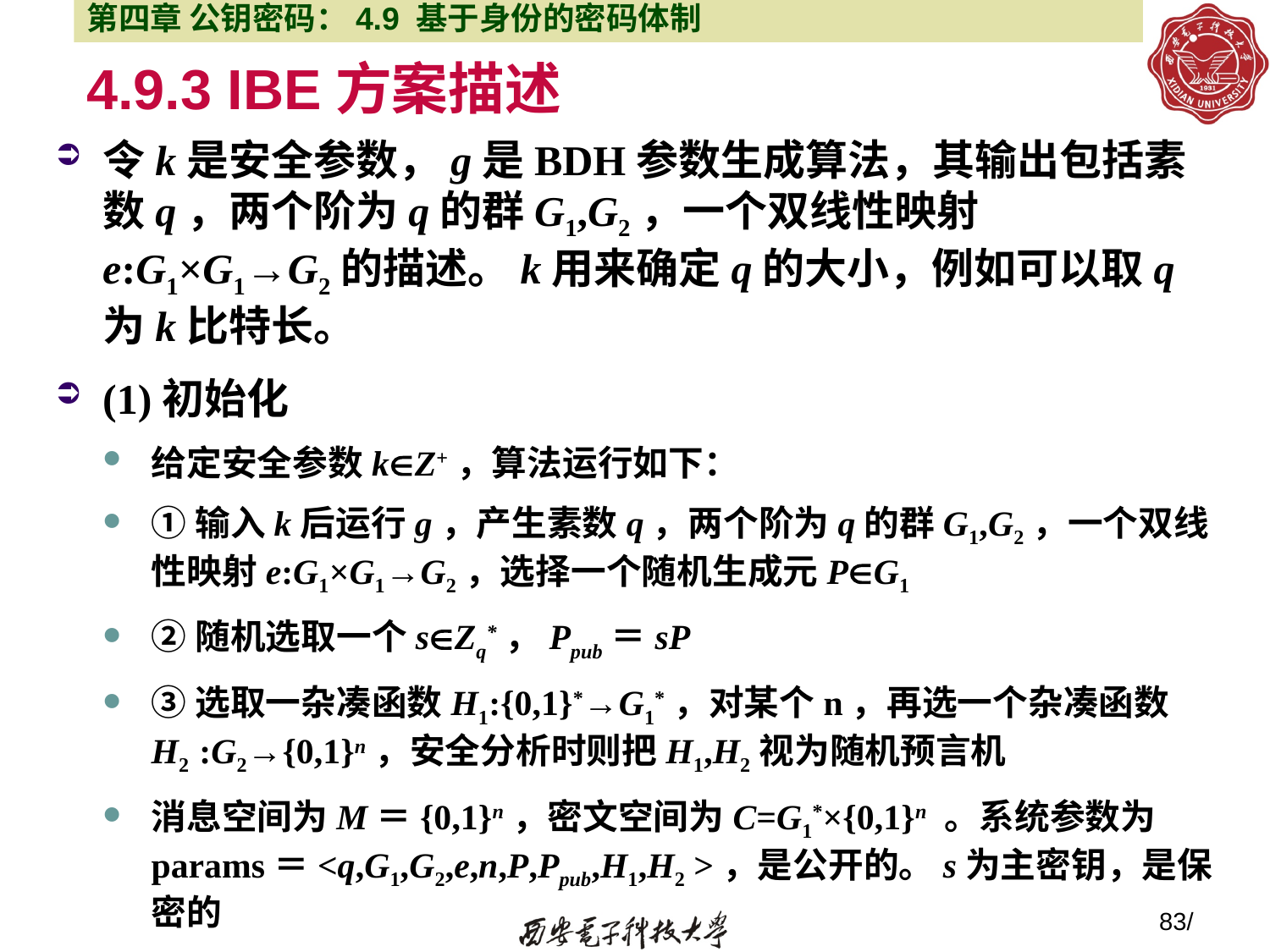

第四章 公钥密码：4.9 基于身份的密码体制
# 4.9.3 IBE方案描述
令k是安全参数，g是BDH参数生成算法，其输出包括素数q，两个阶为q的群G1,G2，一个双线性映射e:G1×G1→G2的描述。k用来确定q的大小，例如可以取q为k比特长。
(1)初始化
给定安全参数k∈Z+，算法运行如下：
①输入k后运行g，产生素数q，两个阶为q的群G1,G2，一个双线性映射e:G1×G1→G2，选择一个随机生成元P∈G1
②随机选取一个s∈Zq*，Ppub＝sP
③选取一杂凑函数H1:{0,1}*→G1*，对某个n，再选一个杂凑函数H2  :G2→{0,1}n，安全分析时则把H1,H2视为随机预言机
消息空间为M＝{0,1}n，密文空间为C=G1*×{0,1}n 。系统参数为params＝<q,G1,G2,e,n,P,Ppub,H1,H2 >，是公开的。s为主密钥，是保密的
83/